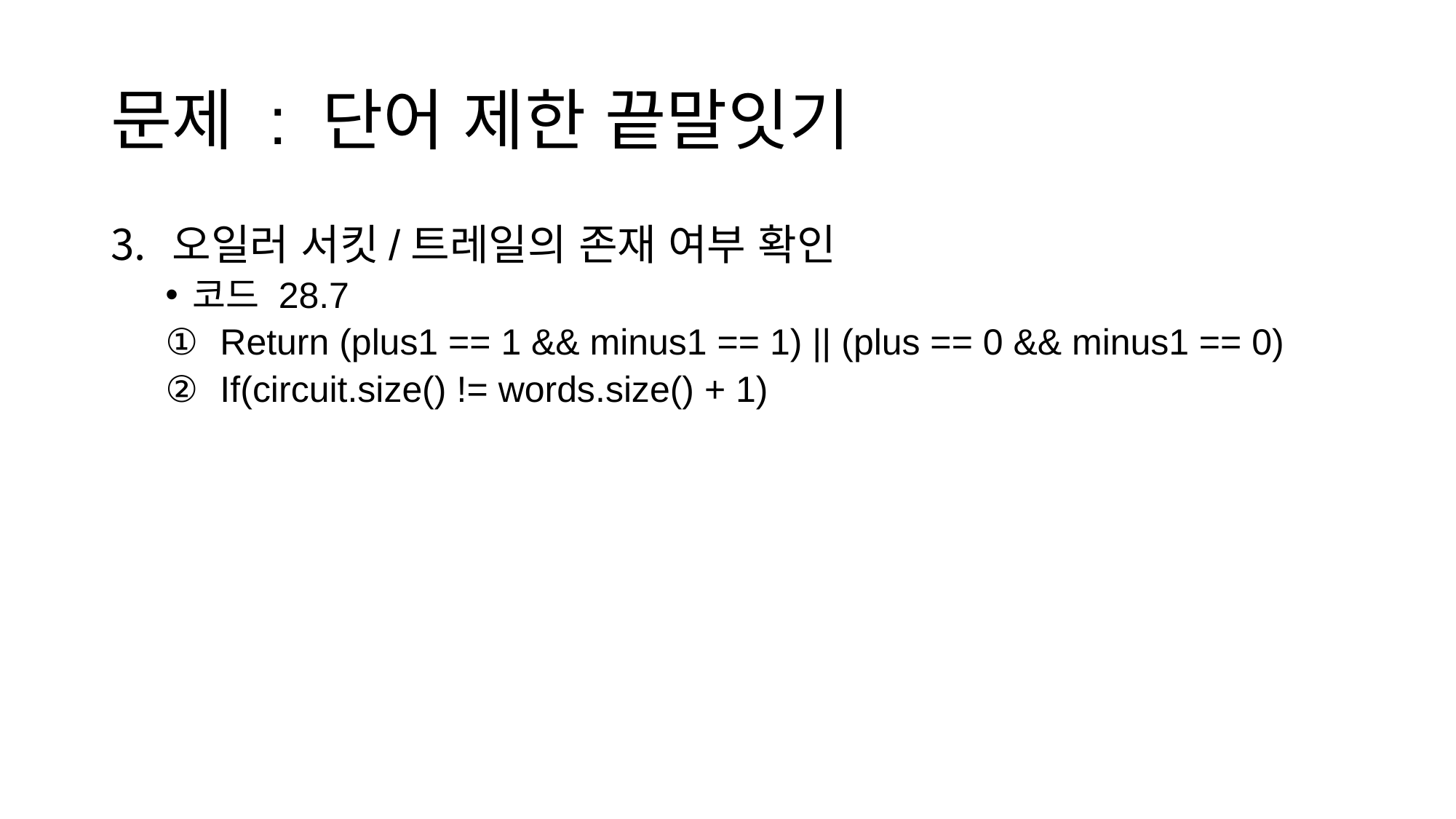

# 문제 : 단어 제한 끝말잇기
오일러 서킷/트레일의 존재 여부 확인
코드 28.7
Return (plus1 == 1 && minus1 == 1) || (plus == 0 && minus1 == 0)
If(circuit.size() != words.size() + 1)